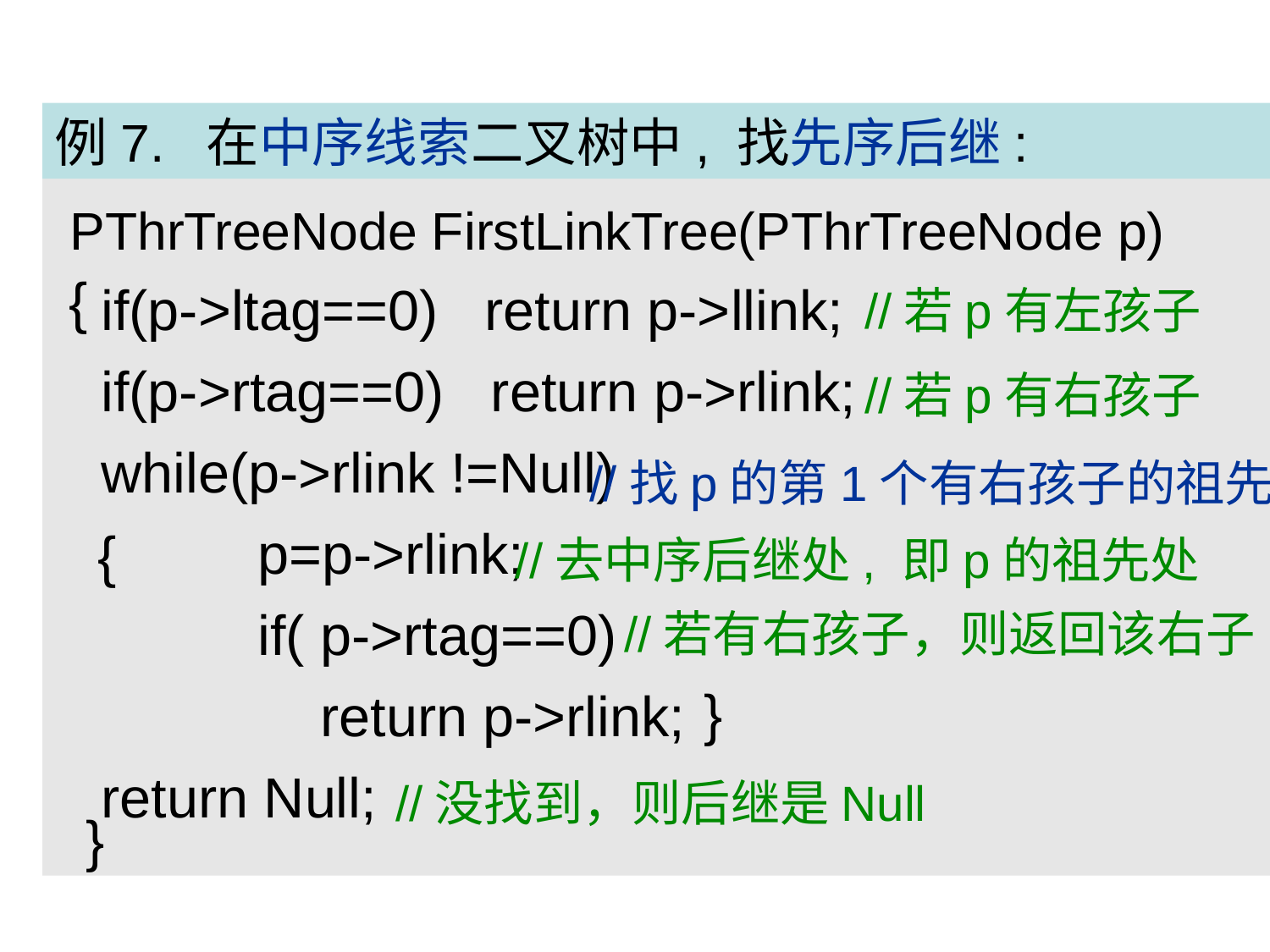

例7.  在中序线索二叉树中, 找先序后继:
PThrTreeNode FirstLinkTree(PThrTreeNode p)
  if(p->ltag==0)   return p->llink;
  if(p->rtag==0)   return p->rlink;
  while(p->rlink !=Null)
            p=p->rlink;
            if( p->rtag==0)
                return p->rlink;
  return Null;
 }
{
//若p有左孩子
//若p有右孩子
//找p的第1个有右孩子的祖先
{
//去中序后继处, 即p的祖先处
//若有右孩子，则返回该右子
}
//没找到，则后继是Null